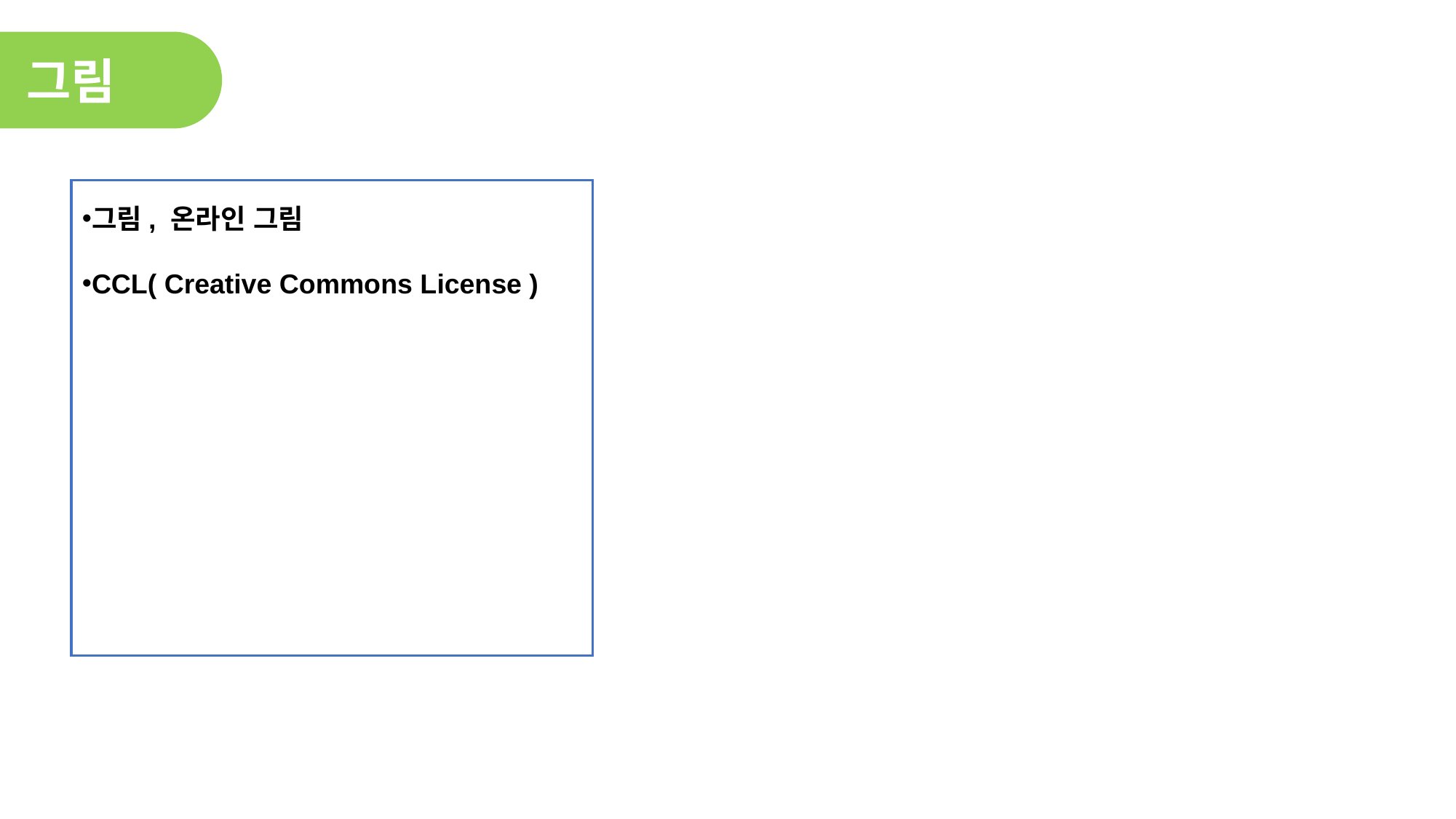

그림
그림, 온라인 그림
CCL( Creative Commons License )